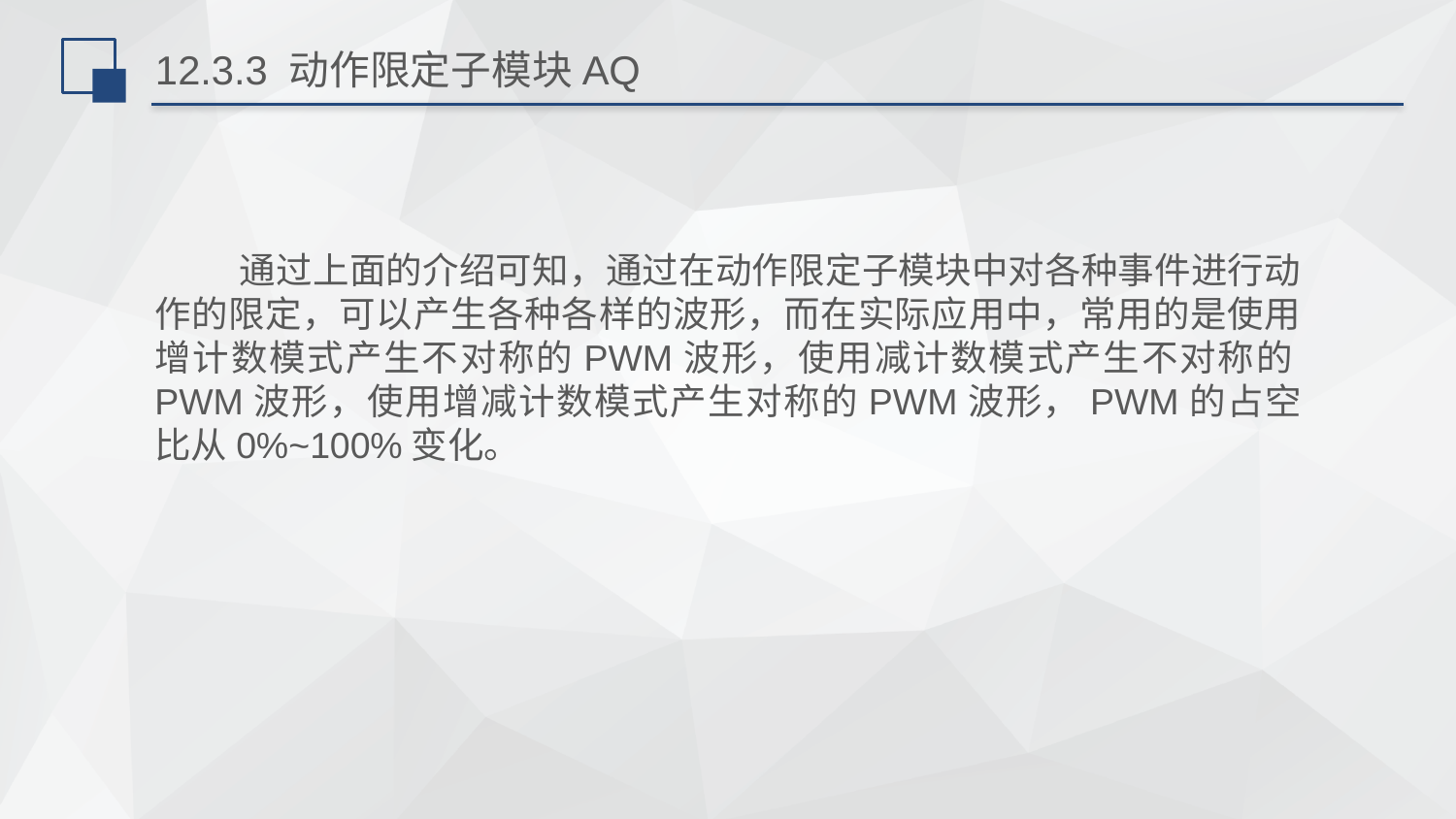

# 12.3.3 动作限定子模块AQ
通过上面的介绍可知，通过在动作限定子模块中对各种事件进行动作的限定，可以产生各种各样的波形，而在实际应用中，常用的是使用增计数模式产生不对称的PWM波形，使用减计数模式产生不对称的PWM波形，使用增减计数模式产生对称的PWM波形，PWM的占空比从0%~100%变化。